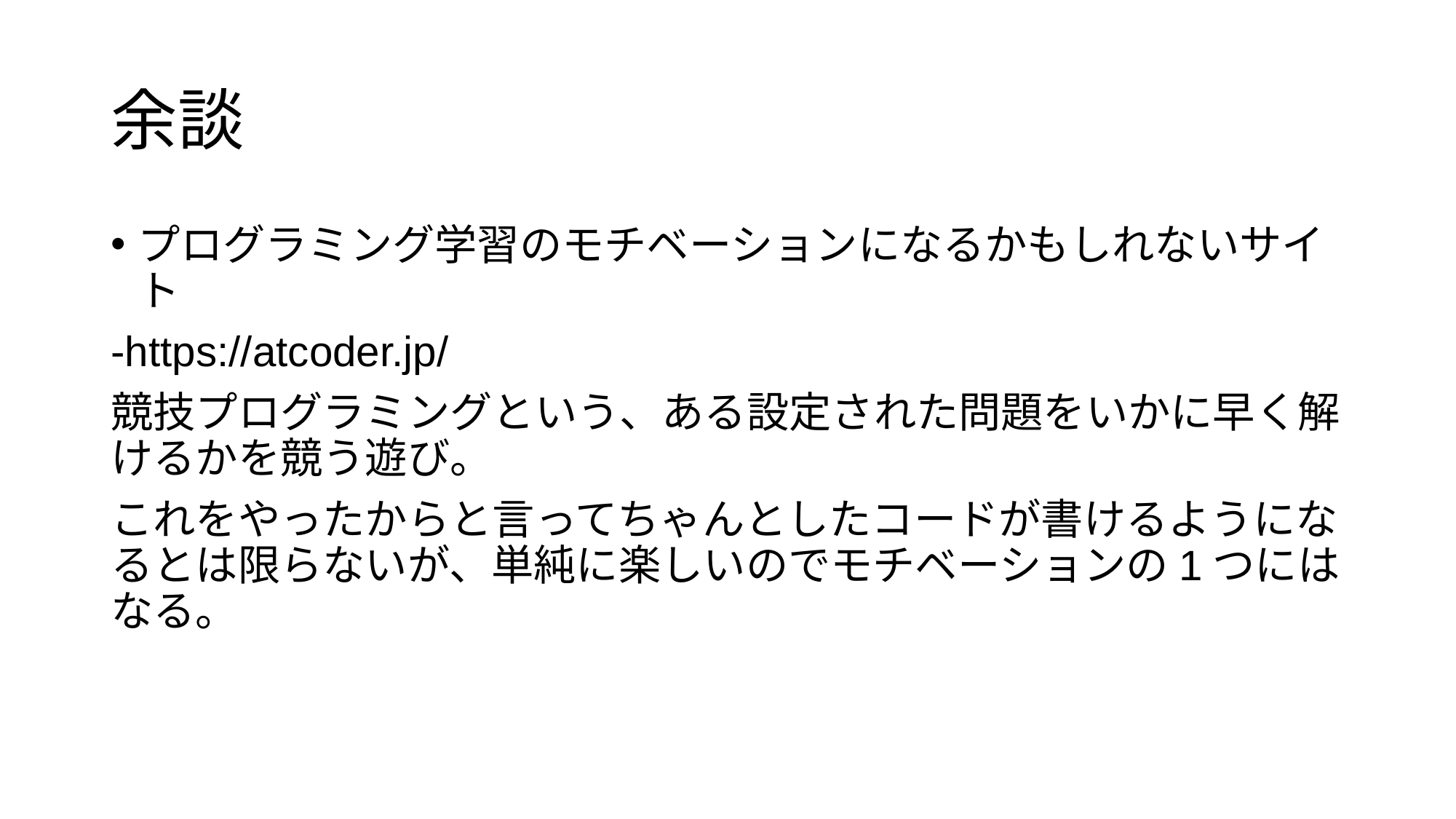

# 余談
プログラミング学習のモチベーションになるかもしれないサイト
-https://atcoder.jp/
競技プログラミングという、ある設定された問題をいかに早く解けるかを競う遊び。
これをやったからと言ってちゃんとしたコードが書けるようになるとは限らないが、単純に楽しいのでモチベーションの1つにはなる。